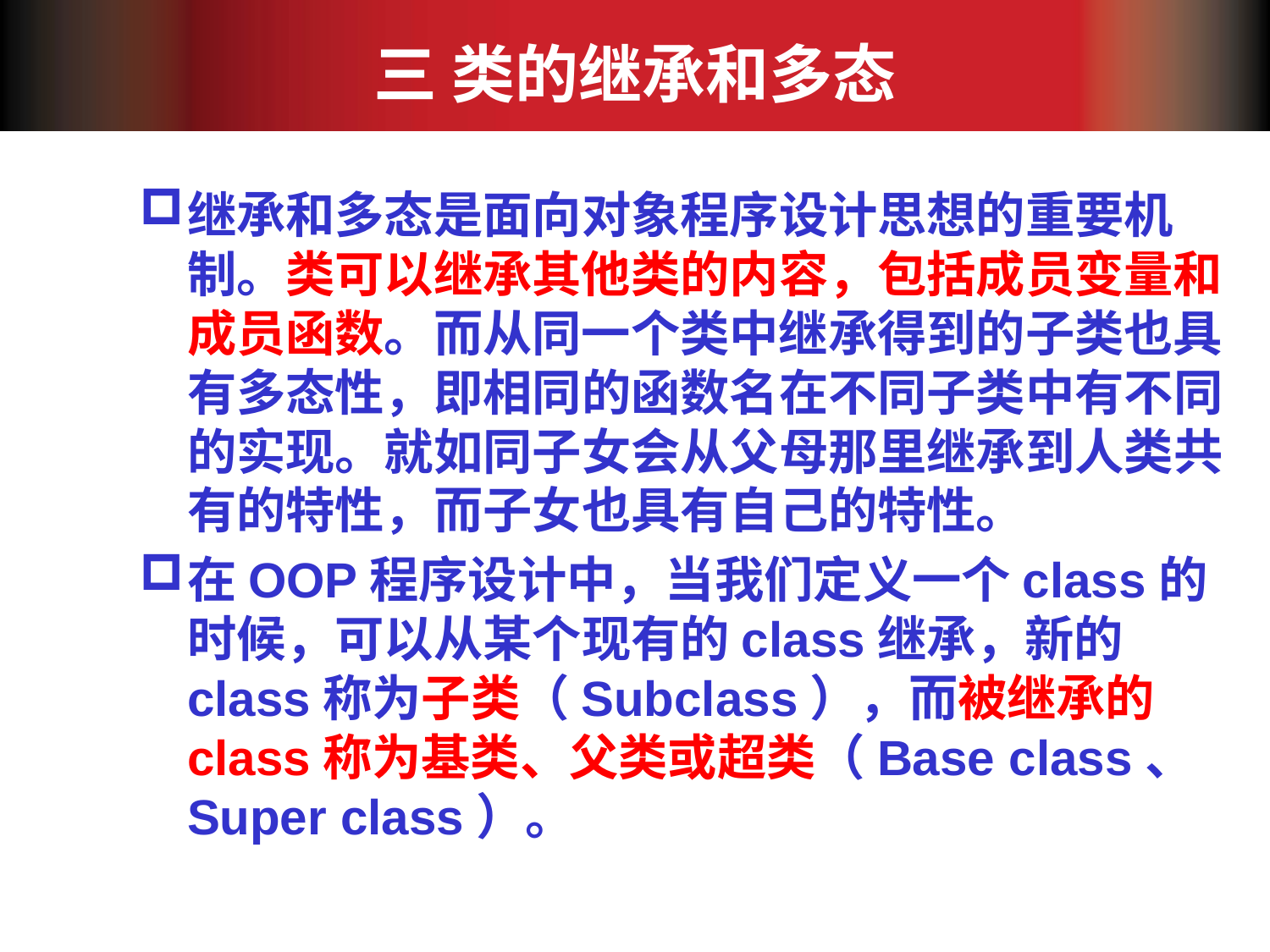

# 三 类的继承和多态
继承和多态是面向对象程序设计思想的重要机制。类可以继承其他类的内容，包括成员变量和成员函数。而从同一个类中继承得到的子类也具有多态性，即相同的函数名在不同子类中有不同的实现。就如同子女会从父母那里继承到人类共有的特性，而子女也具有自己的特性。
在OOP程序设计中，当我们定义一个class的时候，可以从某个现有的class继承，新的class称为子类（Subclass），而被继承的class称为基类、父类或超类（Base class、Super class）。